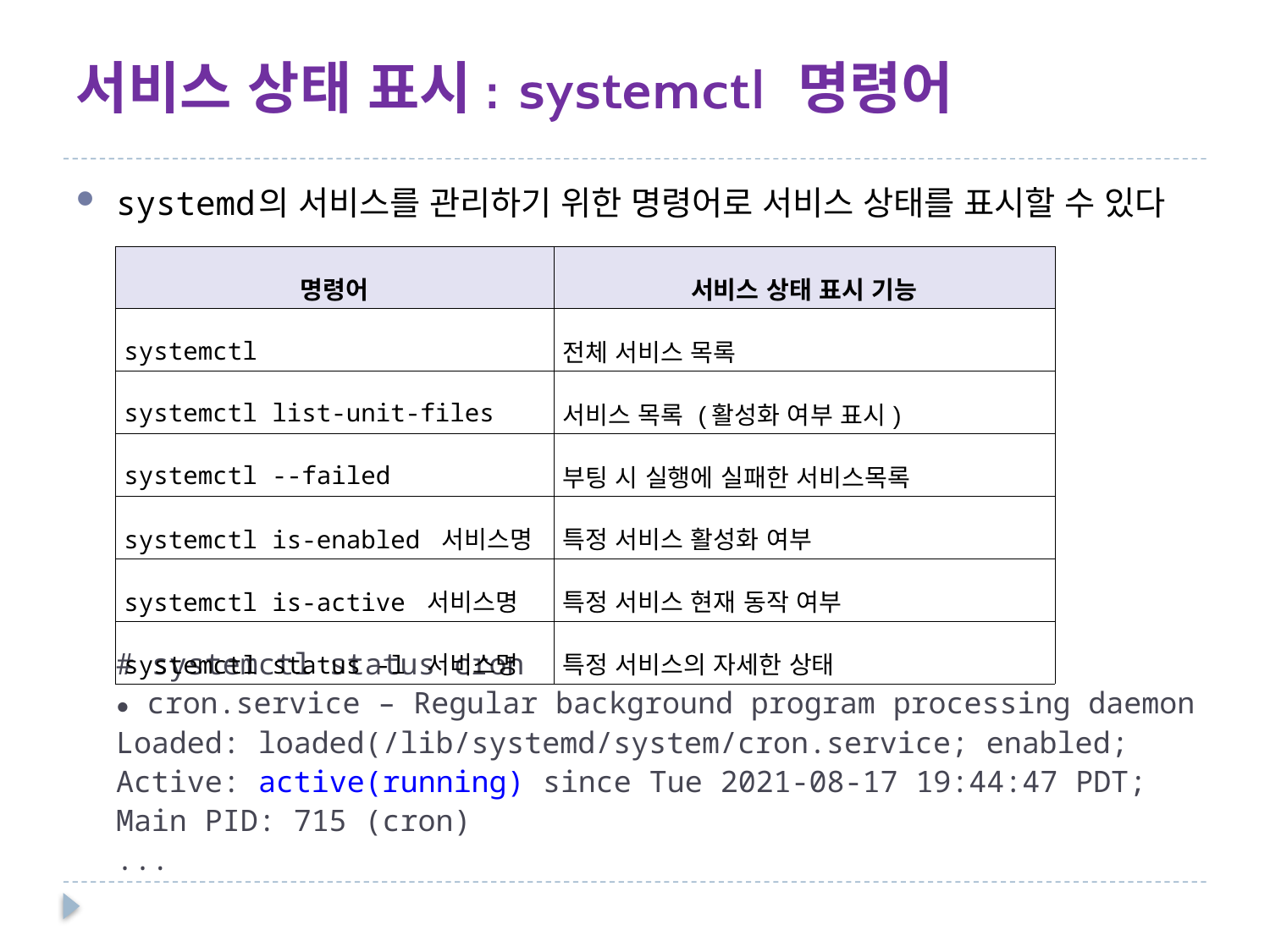

# 서비스 상태 표시: systemctl 명령어
systemd의 서비스를 관리하기 위한 명령어로 서비스 상태를 표시할 수 있다

# systemctl status cron
● cron.service – Regular background program processing daemon
Loaded: loaded(/lib/systemd/system/cron.service; enabled;
Active: active(running) since Tue 2021-08-17 19:44:47 PDT;
Main PID: 715 (cron)
...
| 명령어 | 서비스 상태 표시 기능 |
| --- | --- |
| systemctl | 전체 서비스 목록 |
| systemctl list-unit-files | 서비스 목록 (활성화 여부 표시) |
| systemctl --failed | 부팅 시 실행에 실패한 서비스목록 |
| systemctl is-enabled 서비스명 | 특정 서비스 활성화 여부 |
| systemctl is-active 서비스명 | 특정 서비스 현재 동작 여부 |
| systemctl status -l 서비스명 | 특정 서비스의 자세한 상태 |